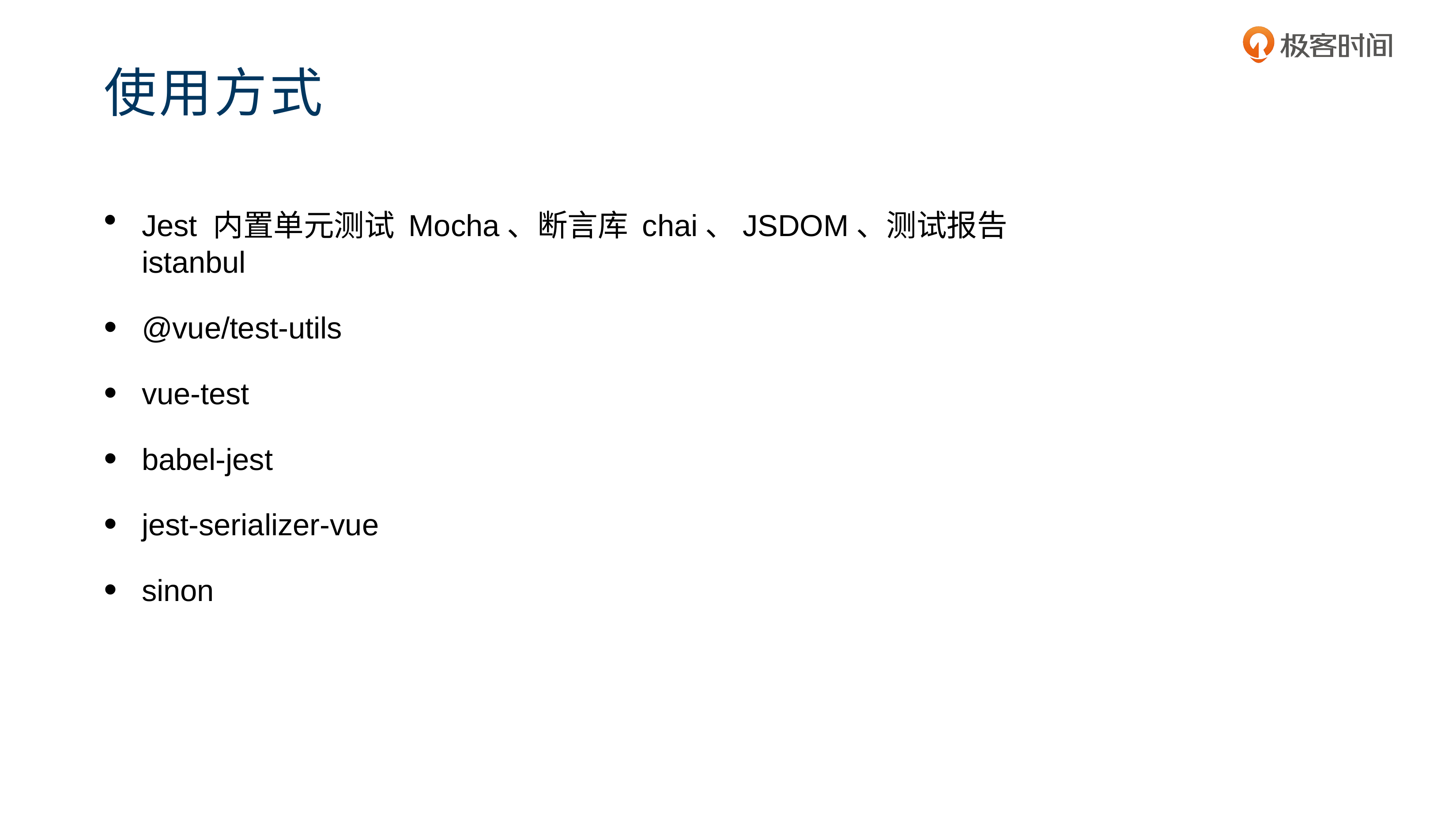

# 使用方式
Jest 内置单元测试 Mocha、断言库 chai、JSDOM、测试报告 istanbul

@vue/test-utils

vue-test

babel-jest

jest-serializer-vue

sinon